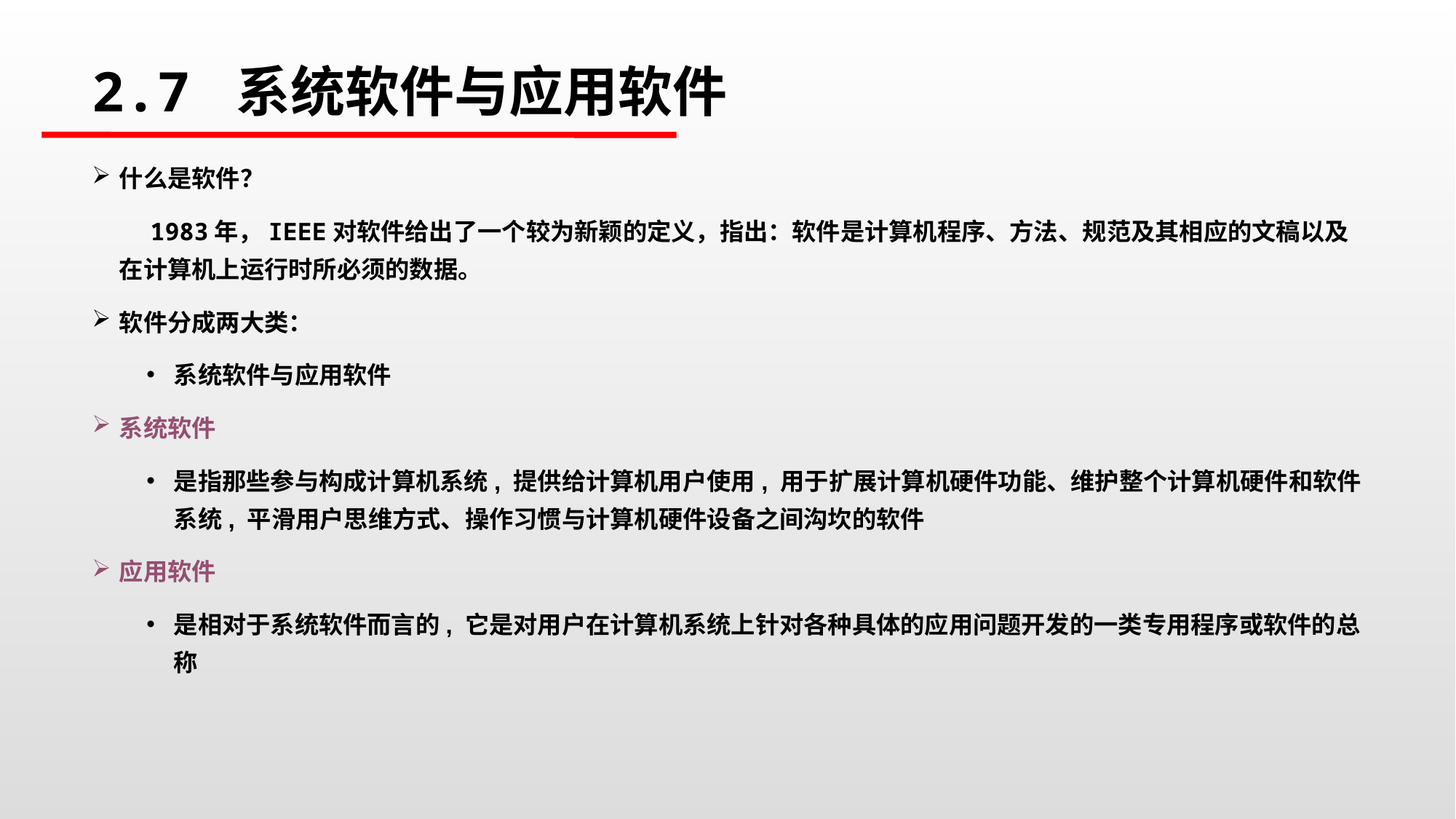

# 2.7 系统软件与应用软件
什么是软件？
    1983年，IEEE对软件给出了一个较为新颖的定义，指出：软件是计算机程序、方法、规范及其相应的文稿以及在计算机上运行时所必须的数据。
软件分成两大类：
系统软件与应用软件
系统软件
是指那些参与构成计算机系统, 提供给计算机用户使用, 用于扩展计算机硬件功能、维护整个计算机硬件和软件系统, 平滑用户思维方式、操作习惯与计算机硬件设备之间沟坎的软件
应用软件
是相对于系统软件而言的, 它是对用户在计算机系统上针对各种具体的应用问题开发的一类专用程序或软件的总称

51